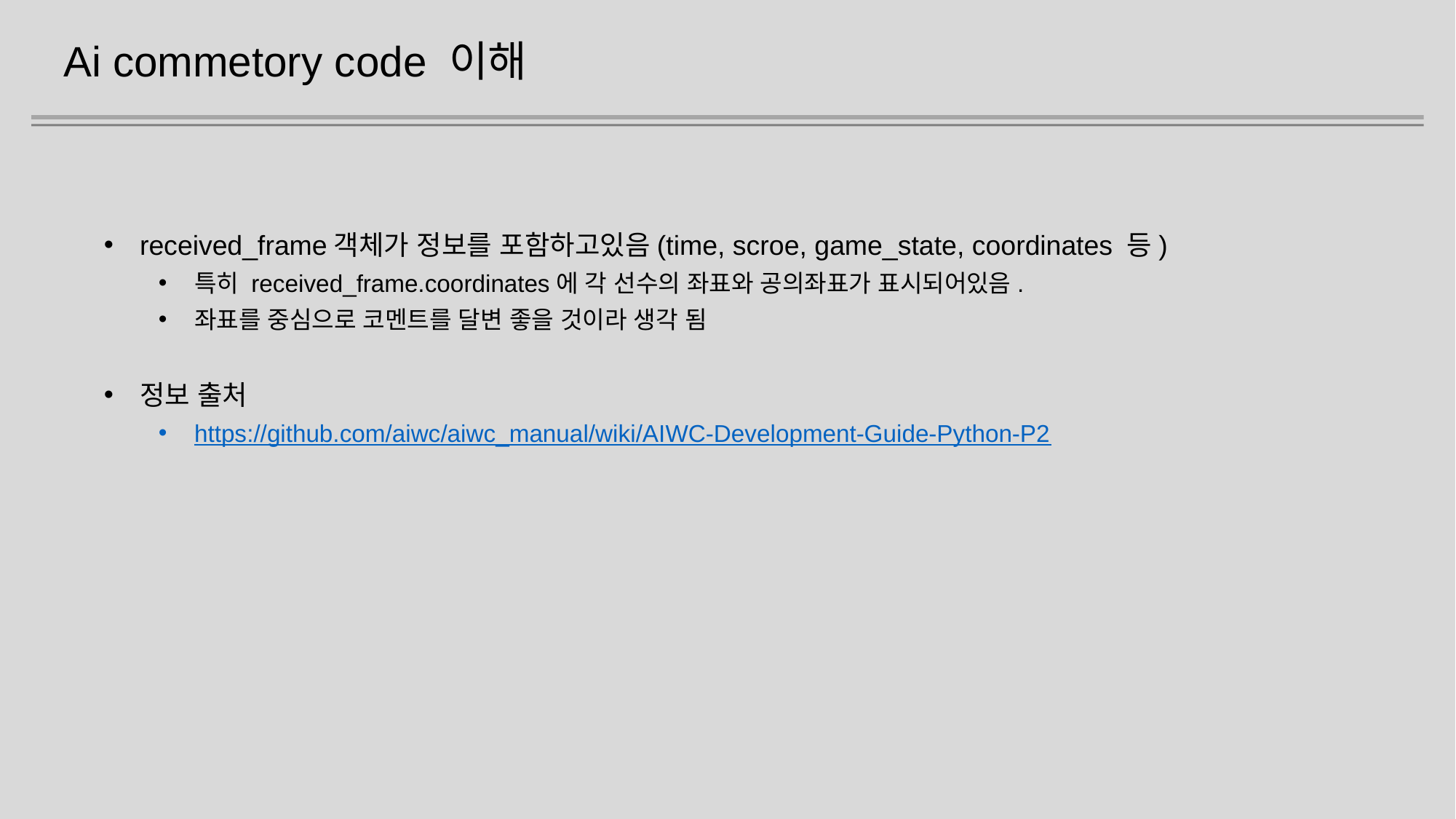

Ai commetory code 이해
received_frame객체가 정보를 포함하고있음(time, scroe, game_state, coordinates 등)
특히 received_frame.coordinates에 각 선수의 좌표와 공의좌표가 표시되어있음.
좌표를 중심으로 코멘트를 달변 좋을 것이라 생각 됨

정보 출처
https://github.com/aiwc/aiwc_manual/wiki/AIWC-Development-Guide-Python-P2